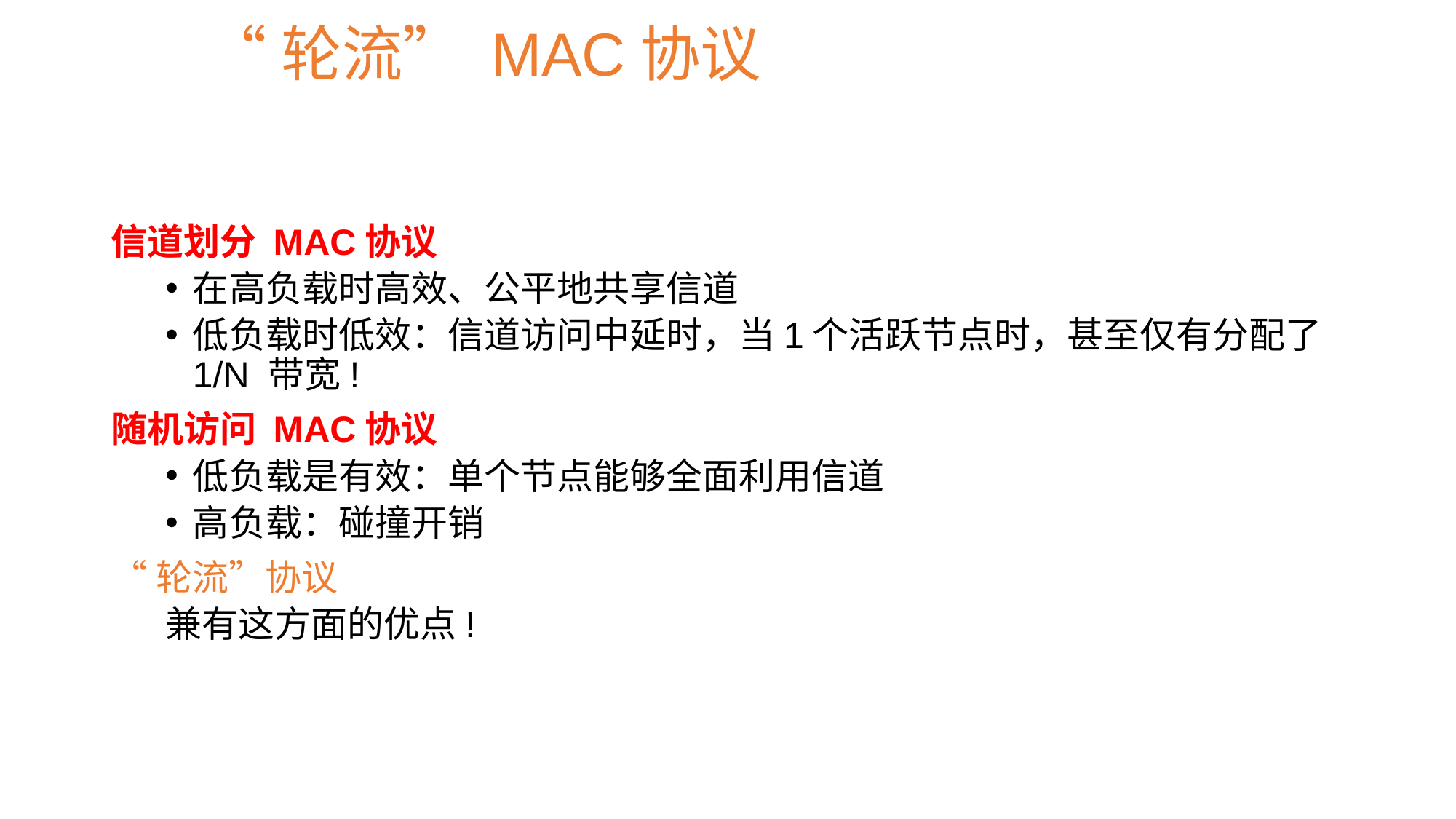

信道划分 MAC协议
在高负载时高效、公平地共享信道
低负载时低效：信道访问中延时，当1个活跃节点时，甚至仅有分配了 1/N 带宽!
随机访问 MAC协议
低负载是有效：单个节点能够全面利用信道
高负载：碰撞开销
“轮流”协议
兼有这方面的优点!
 “轮流” MAC协议